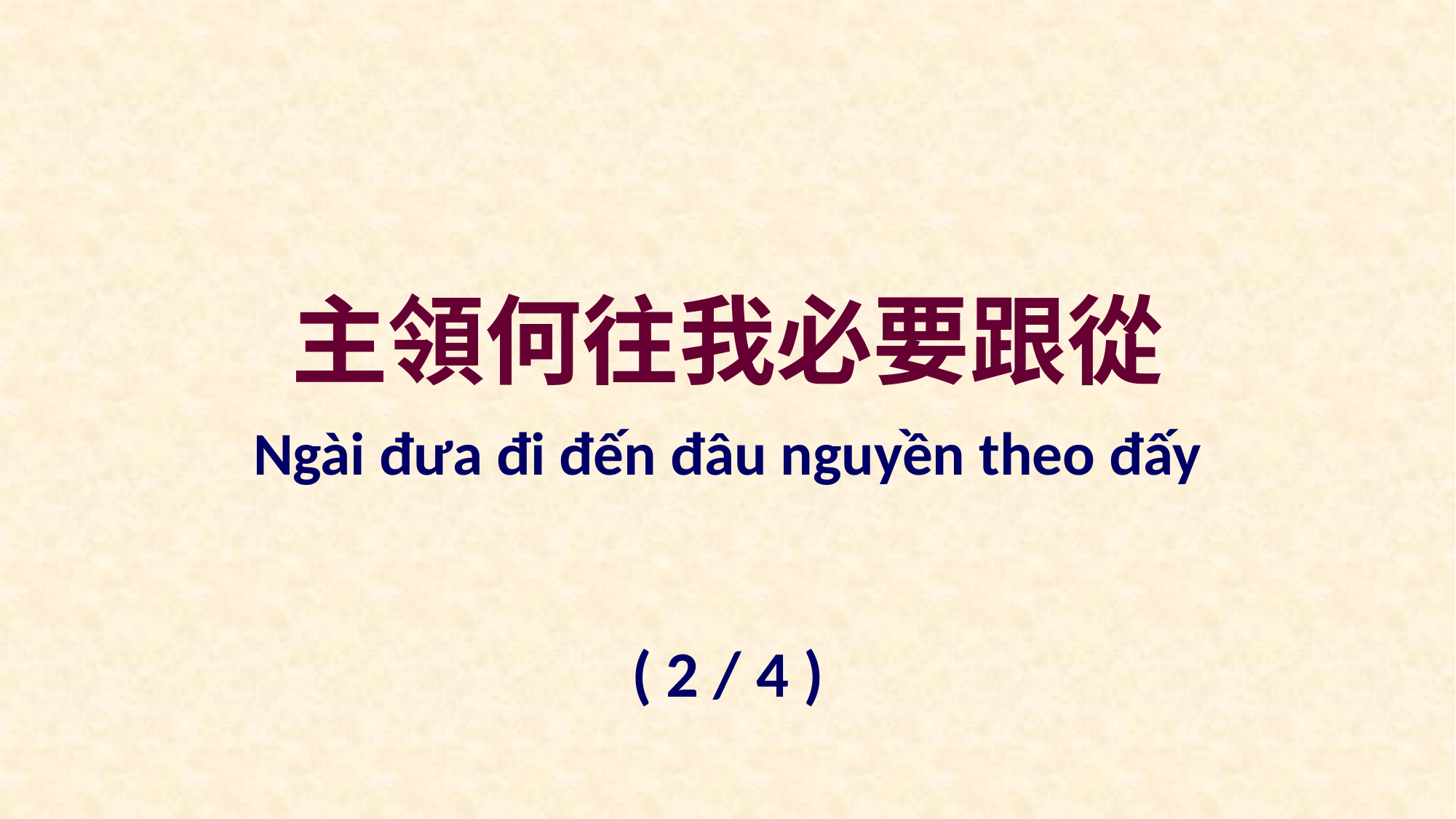

主領何往我必要跟從
Ngài đưa đi đến đâu nguyền theo đấy
( 2 / 4 )